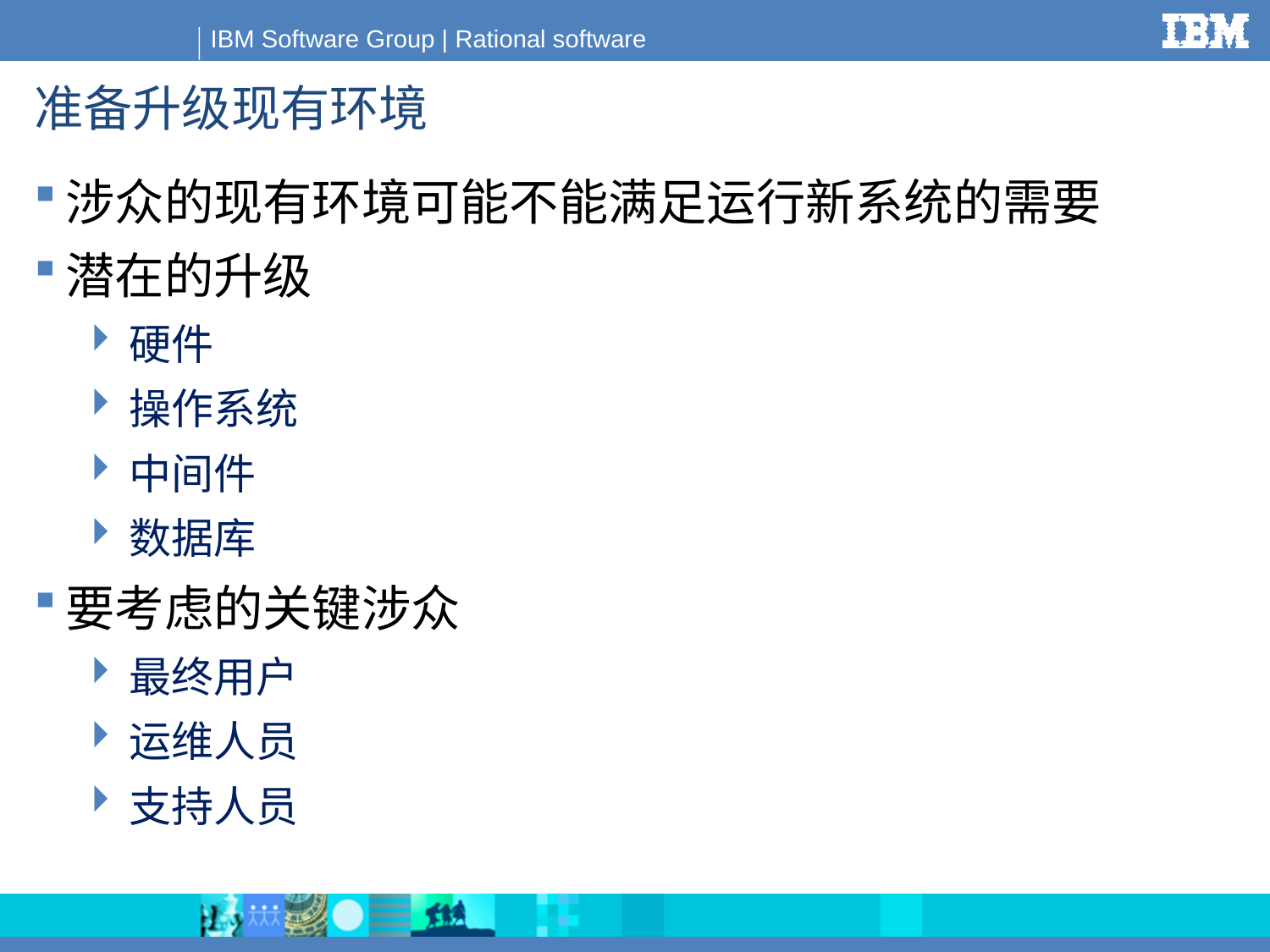

# 准备升级现有环境
涉众的现有环境可能不能满足运行新系统的需要
潜在的升级
硬件
操作系统
中间件
数据库
要考虑的关键涉众
最终用户
运维人员
支持人员